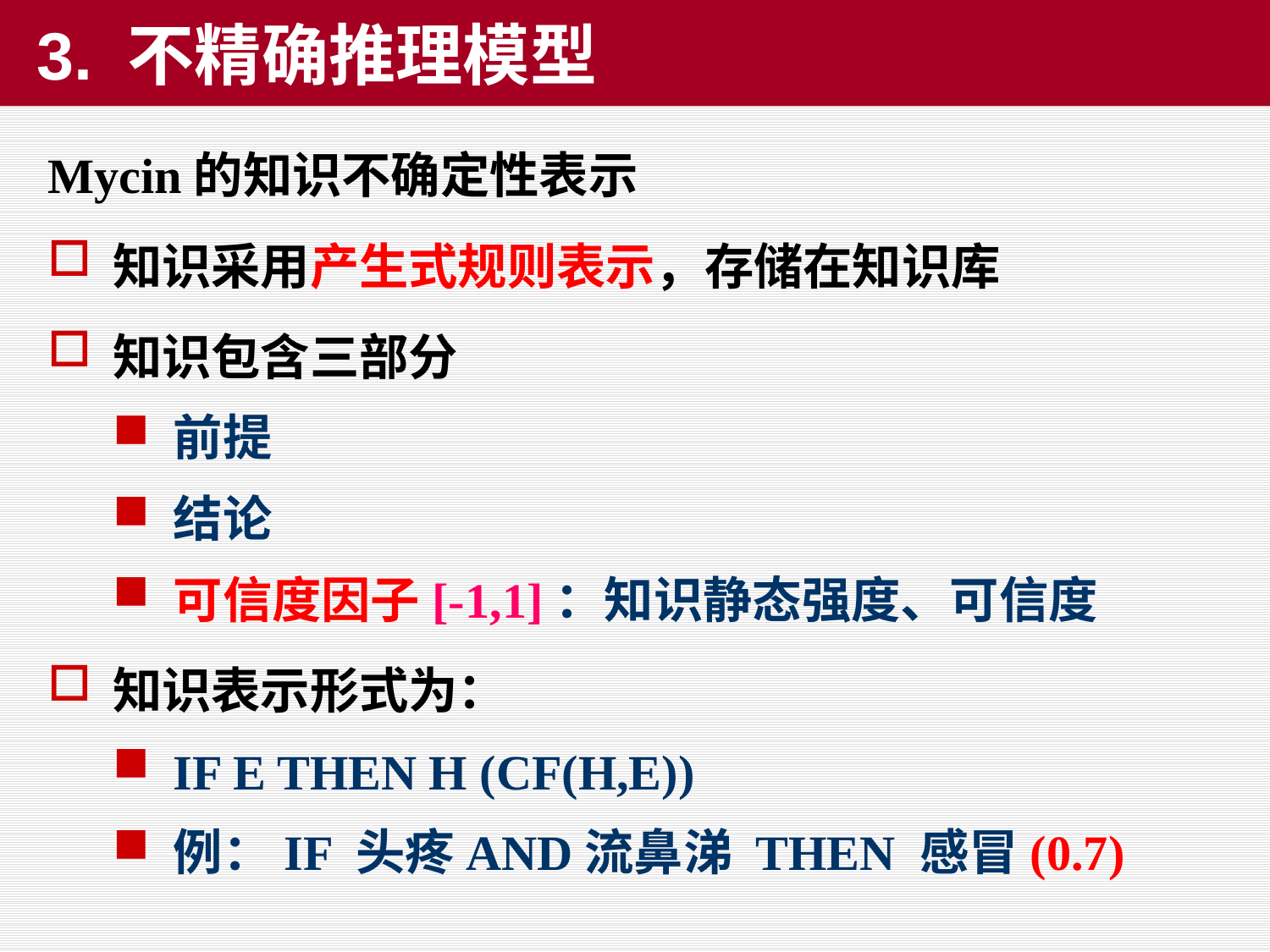

3. 不精确推理模型
Mycin的知识不确定性表示
知识采用产生式规则表示，存储在知识库
知识包含三部分
前提
结论
可信度因子[-1,1]：知识静态强度、可信度
知识表示形式为：
IF E THEN H (CF(H,E))
例：IF 头疼AND流鼻涕 THEN 感冒(0.7)